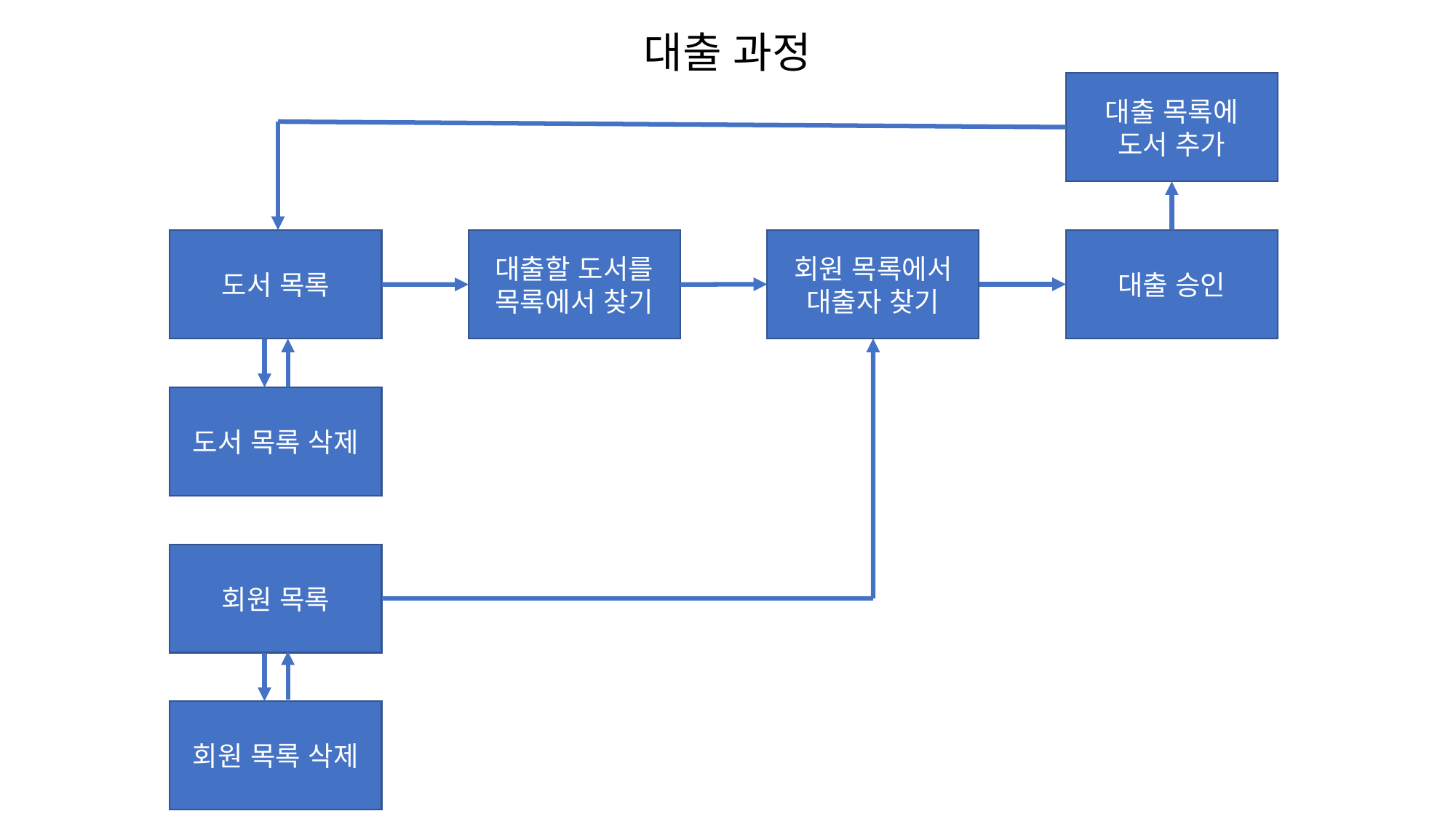

대출 과정
대출 목록에
도서 추가
회원 목록에서
대출자 찾기
대출 승인
대출할 도서를
목록에서 찾기
도서 목록
도서 목록 삭제
회원 목록
회원 목록 삭제